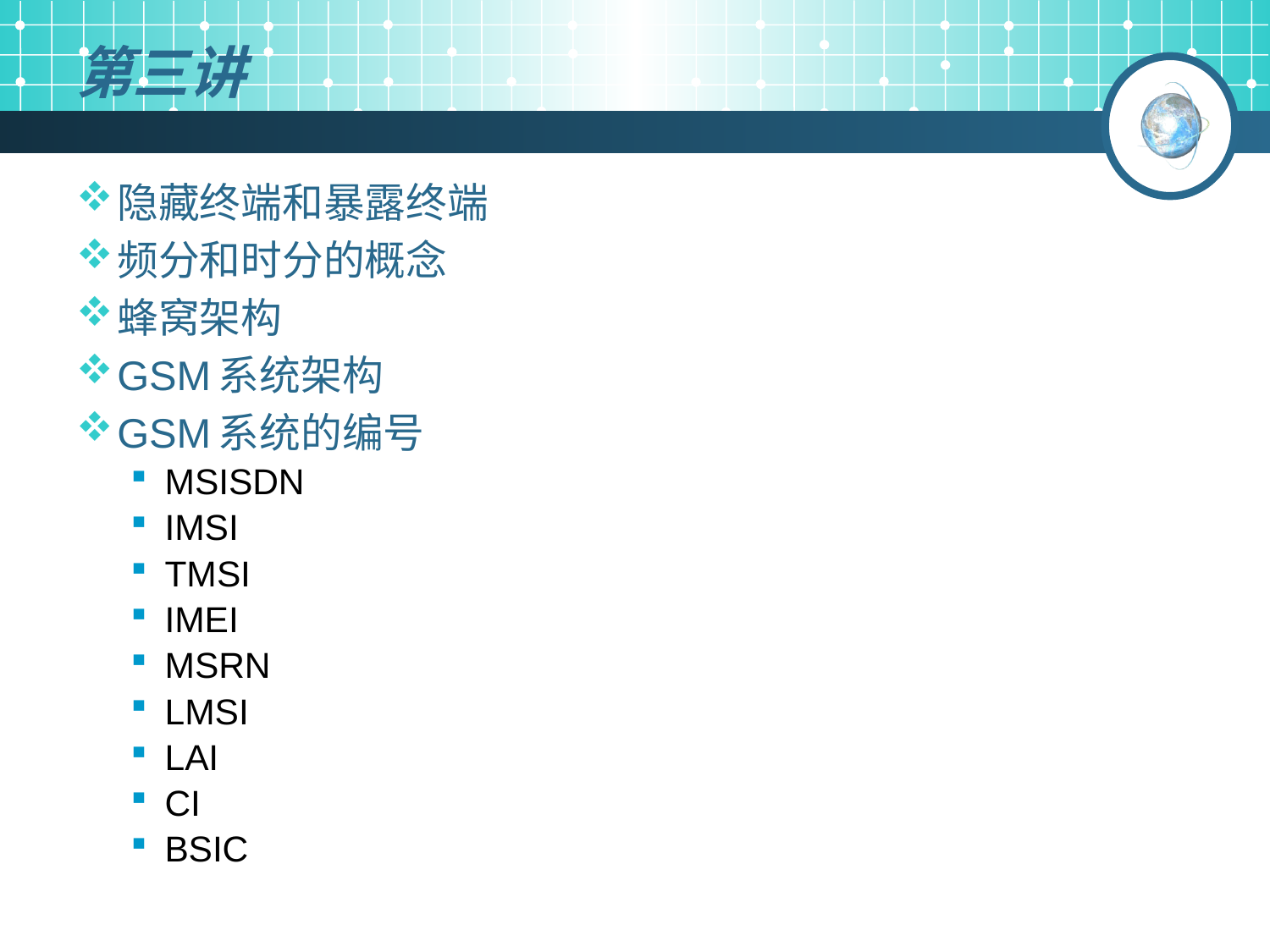

# 第三讲
隐藏终端和暴露终端
频分和时分的概念
蜂窝架构
GSM系统架构
GSM系统的编号
MSISDN
IMSI
TMSI
IMEI
MSRN
LMSI
LAI
CI
BSIC